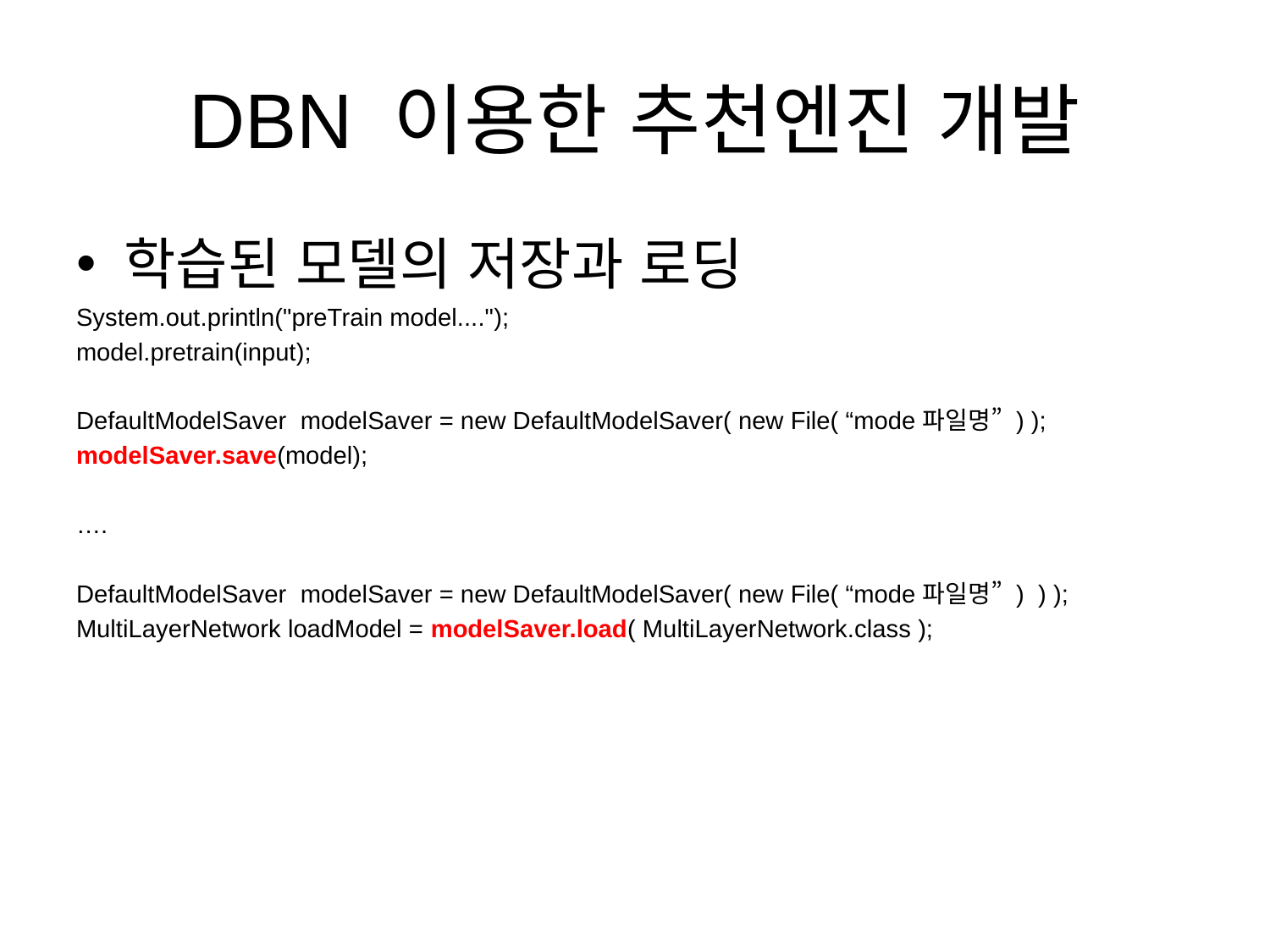

# DBN 이용한 추천엔진 개발
학습된 모델의 저장과 로딩
System.out.println("preTrain model....");
model.pretrain(input);

DefaultModelSaver  modelSaver = new DefaultModelSaver( new File( “mode파일명” ) );
modelSaver.save(model);

….

DefaultModelSaver  modelSaver = new DefaultModelSaver( new File( “mode파일명” )  ) );
MultiLayerNetwork loadModel = modelSaver.load( MultiLayerNetwork.class );